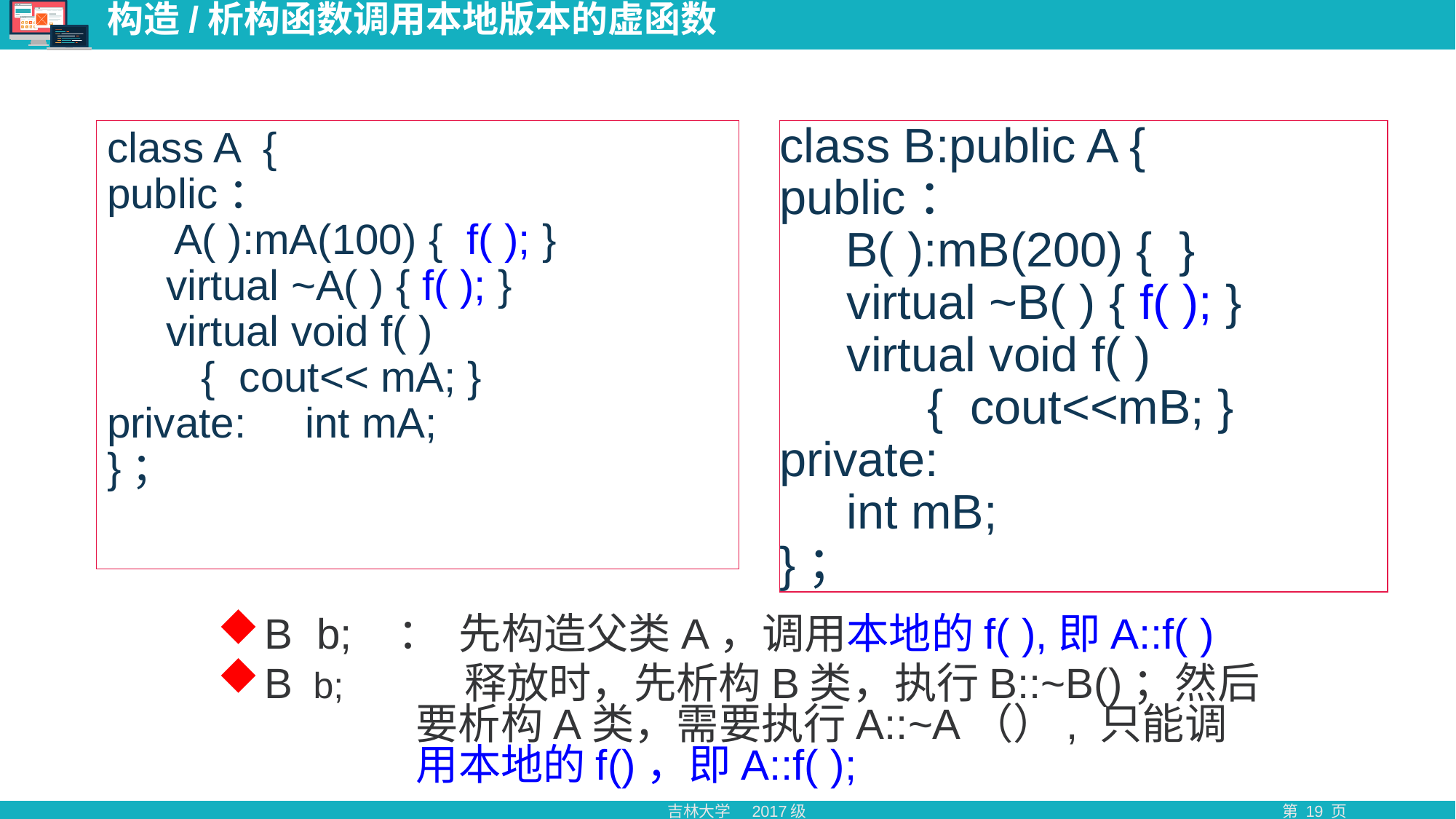

# 构造/析构函数调用本地版本的虚函数
class A  {
public：
      A( ):mA(100) {  f( ); }
     virtual ~A( ) { f( ); }
     virtual void f( )
        {  cout<< mA; }
private:     int mA;
}；
class B:public A {
public：
     B( ):mB(200) {  }
     virtual ~B( ) { f( ); }
     virtual void f( )
           {  cout<<mB; }
private:
     int mB;
}；
B  b;   ：  先构造父类A，调用本地的f( ),即A::f( )
B  b;      :    释放时，先析构B类，执行B::~B()；然后
                要析构A类，需要执行A::~A（）, 只能调
                用本地的f()，即A::f( );